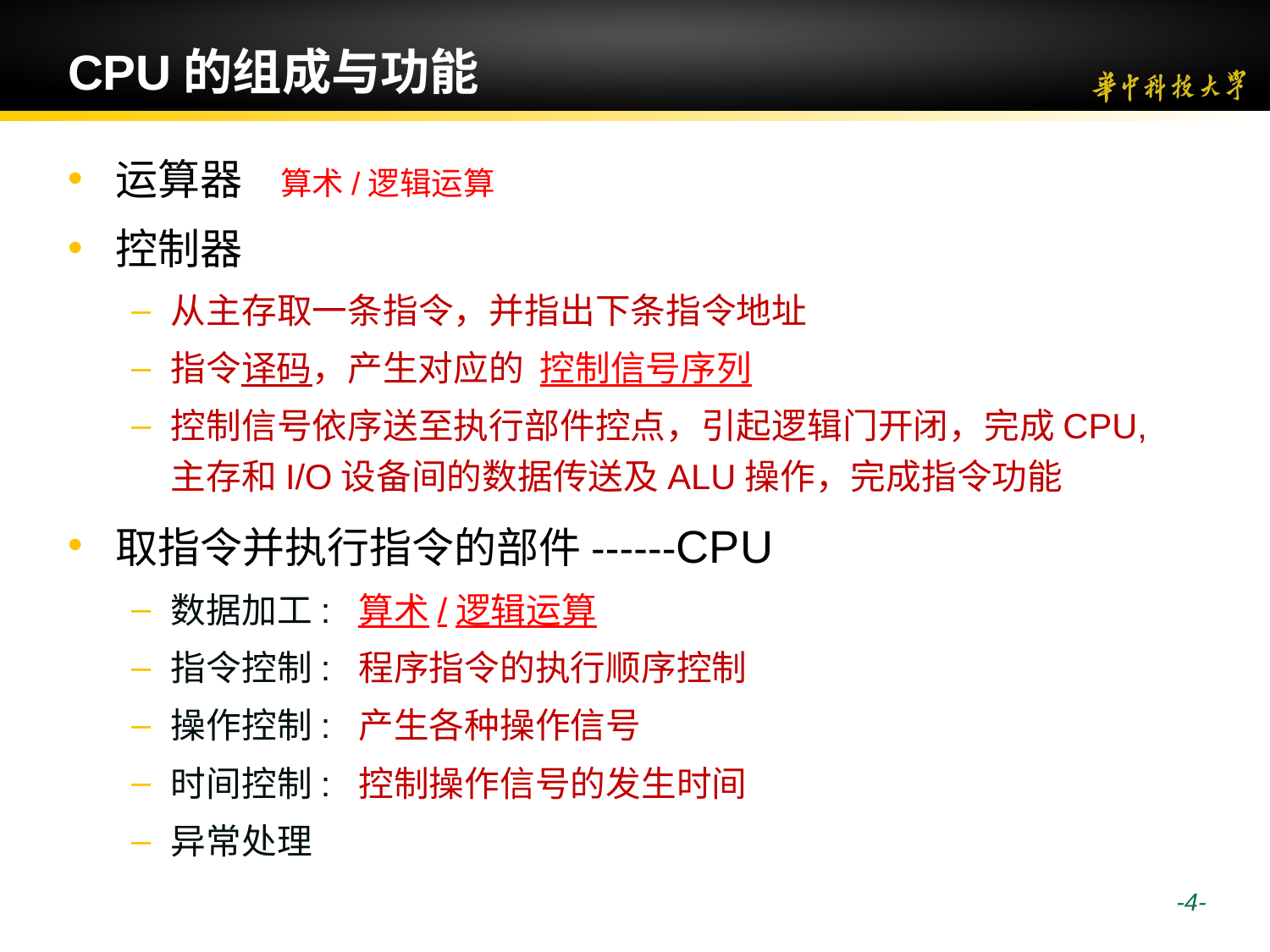

# CPU的组成与功能
运算器    算术/逻辑运算
控制器
从主存取一条指令，并指出下条指令地址
指令译码，产生对应的  控制信号序列
控制信号依序送至执行部件控点，引起逻辑门开闭，完成CPU,主存和I/O设备间的数据传送及ALU操作，完成指令功能
取指令并执行指令的部件------CPU
数据加工:  算术/逻辑运算
指令控制:  程序指令的执行顺序控制
操作控制:  产生各种操作信号
时间控制:  控制操作信号的发生时间
异常处理

 -4-